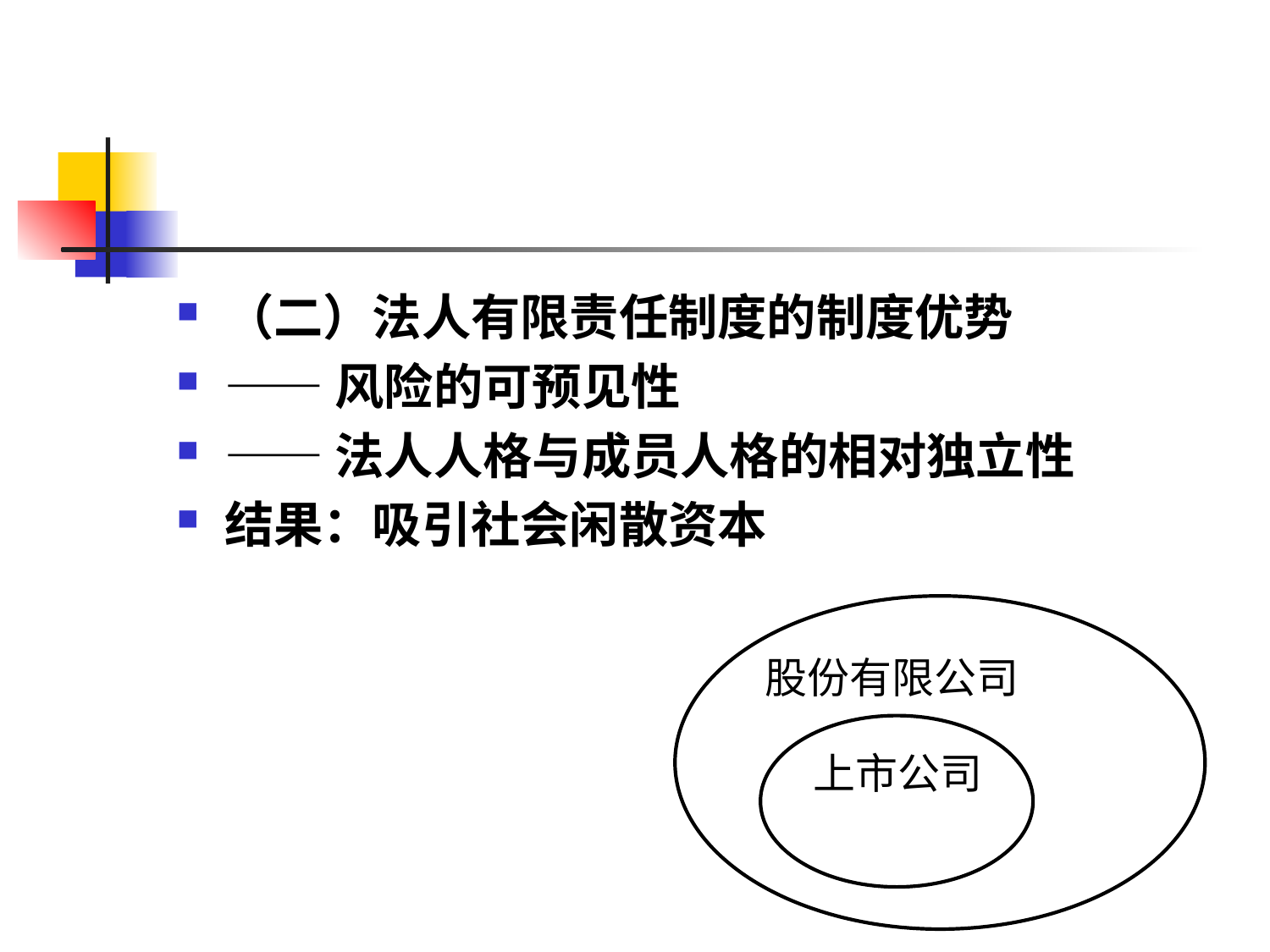

#
（二）法人有限责任制度的制度优势
——风险的可预见性
——法人人格与成员人格的相对独立性
结果：吸引社会闲散资本
股份有限公司
上市公司